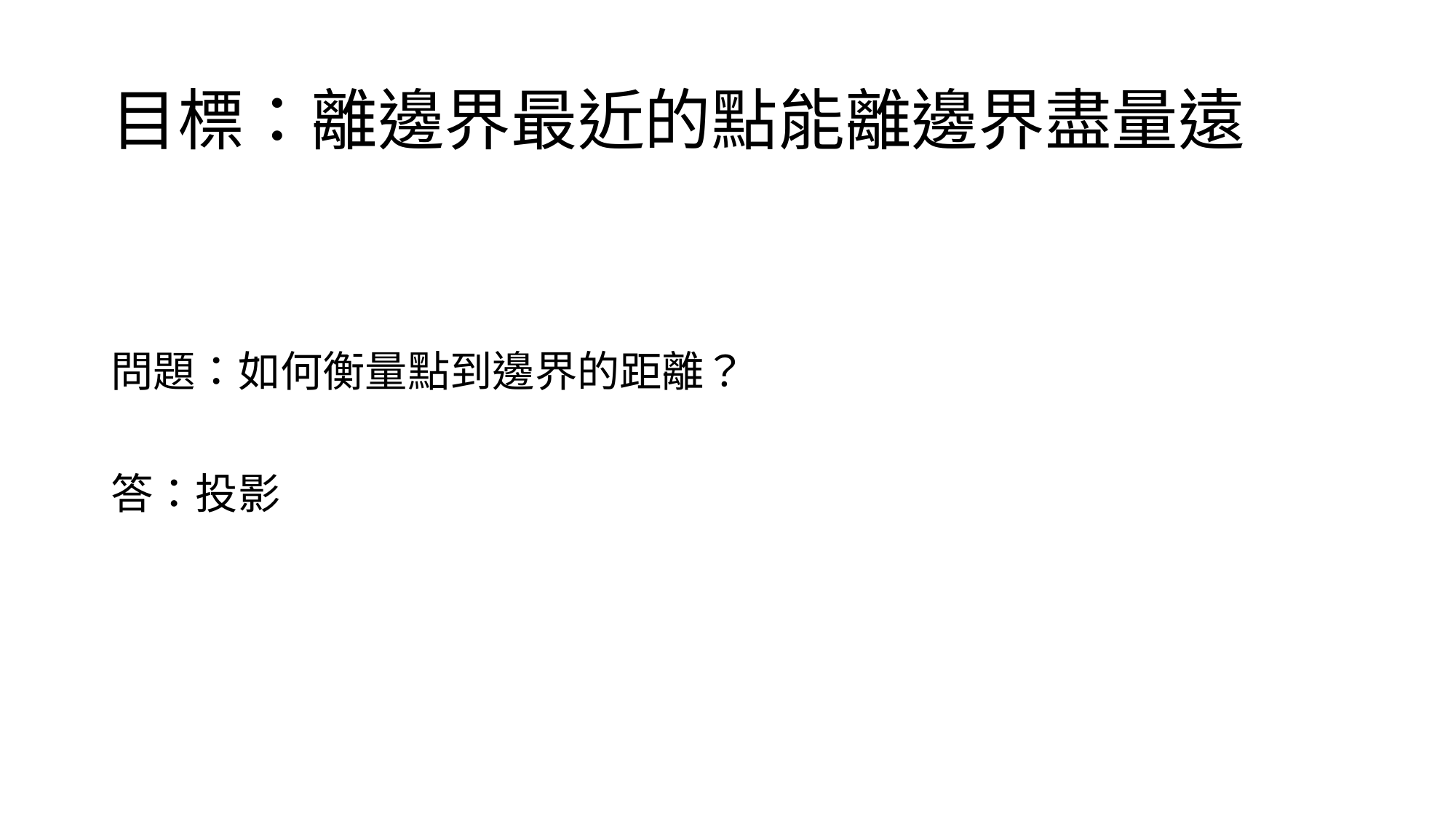

# 目標：離邊界最近的點能離邊界盡量遠

問題：如何衡量點到邊界的距離？

答：投影